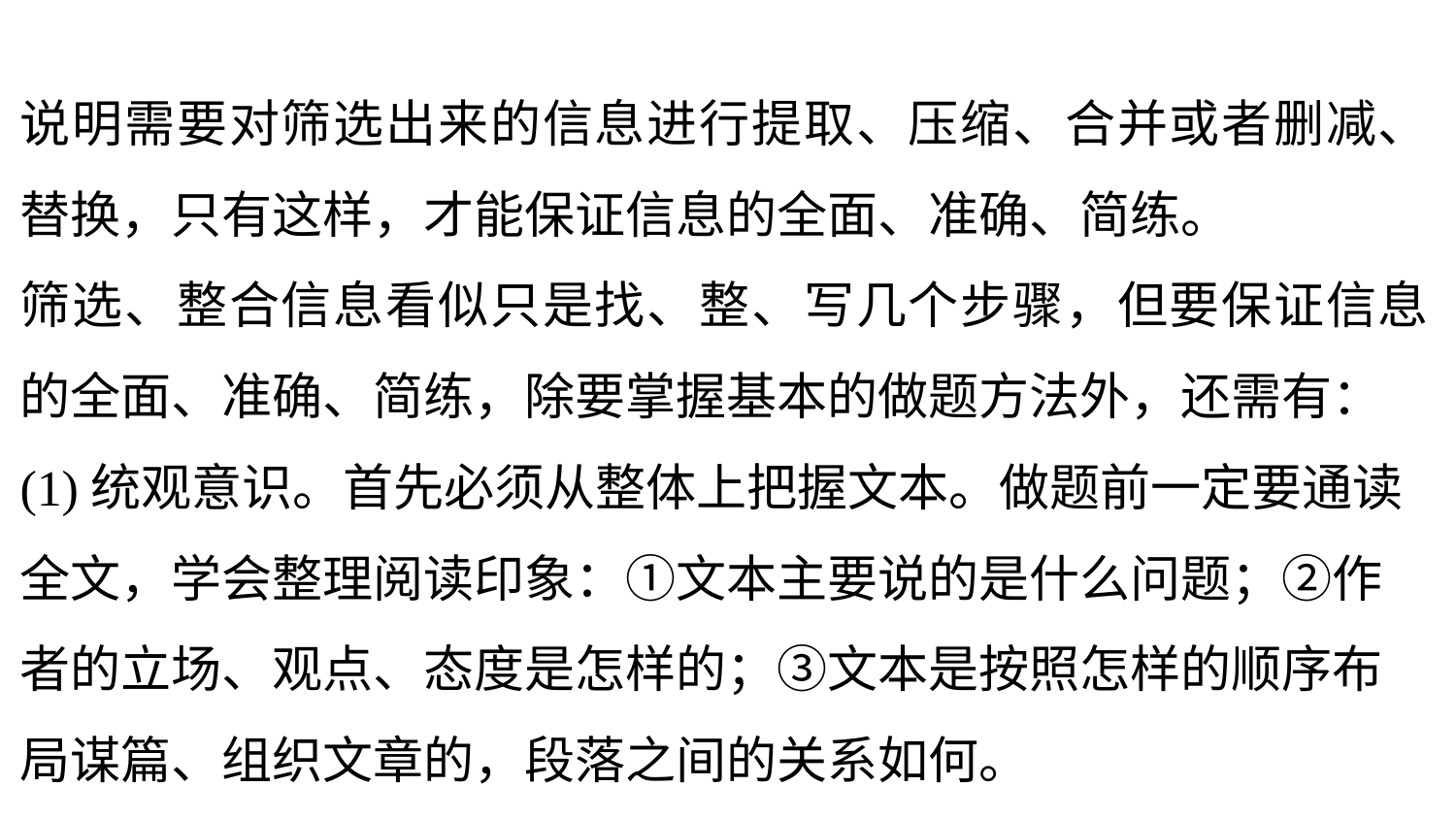

说明需要对筛选出来的信息进行提取、压缩、合并或者删减、替换，只有这样，才能保证信息的全面、准确、简练。
筛选、整合信息看似只是找、整、写几个步骤，但要保证信息的全面、准确、简练，除要掌握基本的做题方法外，还需有：
(1)统观意识。首先必须从整体上把握文本。做题前一定要通读全文，学会整理阅读印象：①文本主要说的是什么问题；②作者的立场、观点、态度是怎样的；③文本是按照怎样的顺序布局谋篇、组织文章的，段落之间的关系如何。